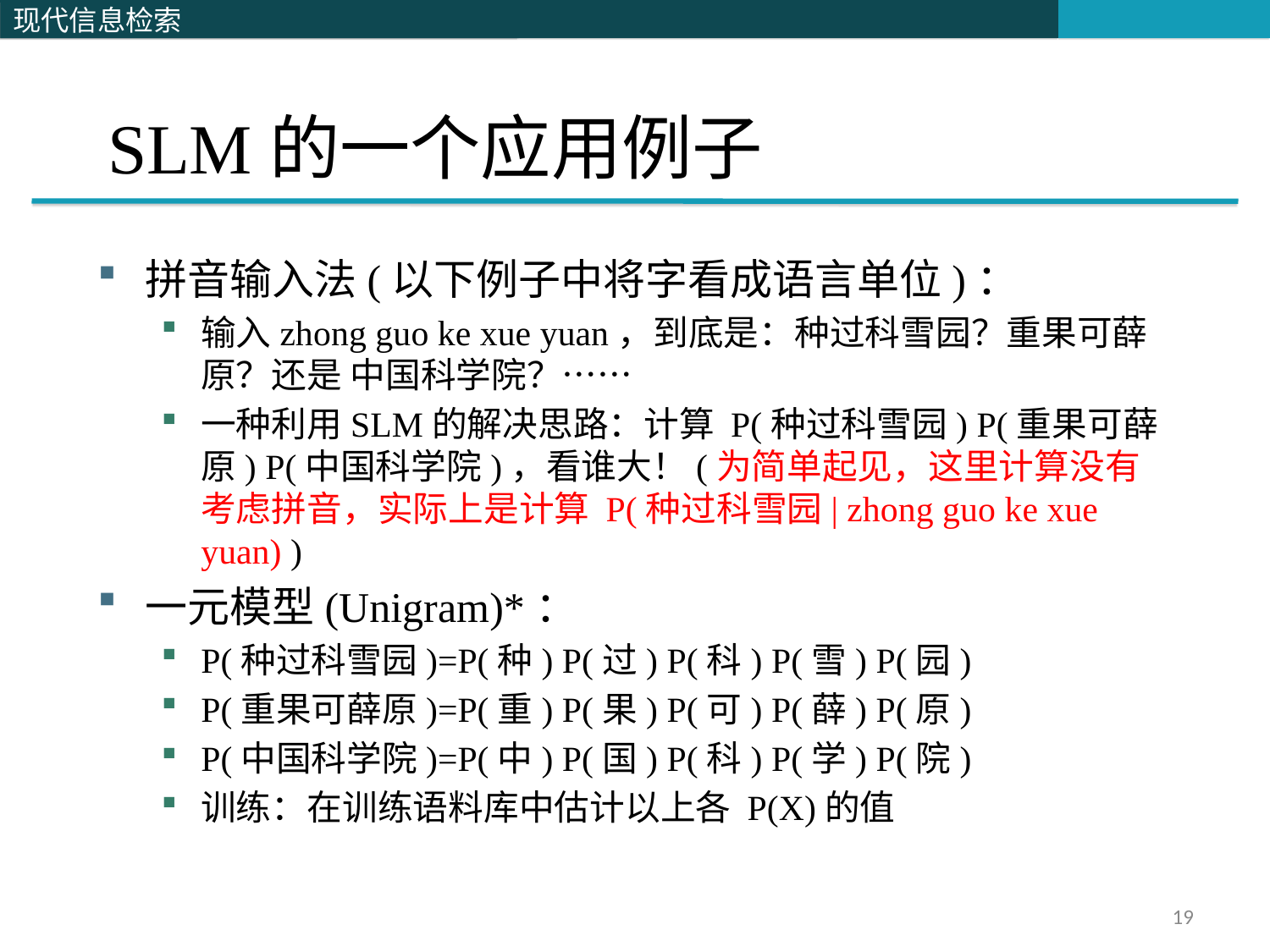

# SLM的一个应用例子
拼音输入法(以下例子中将字看成语言单位)：
输入zhong guo ke xue yuan，到底是：种过科雪园？重果可薛原？还是 中国科学院？……
一种利用SLM的解决思路：计算 P(种过科雪园) P(重果可薛原) P(中国科学院)，看谁大！(为简单起见，这里计算没有考虑拼音，实际上是计算 P(种过科雪园| zhong guo ke xue yuan) )
一元模型(Unigram)*：
P(种过科雪园)=P(种) P(过) P(科) P(雪) P(园)
P(重果可薛原)=P(重) P(果) P(可) P(薛) P(原)
P(中国科学院)=P(中) P(国) P(科) P(学) P(院)
训练：在训练语料库中估计以上各 P(X)的值

19